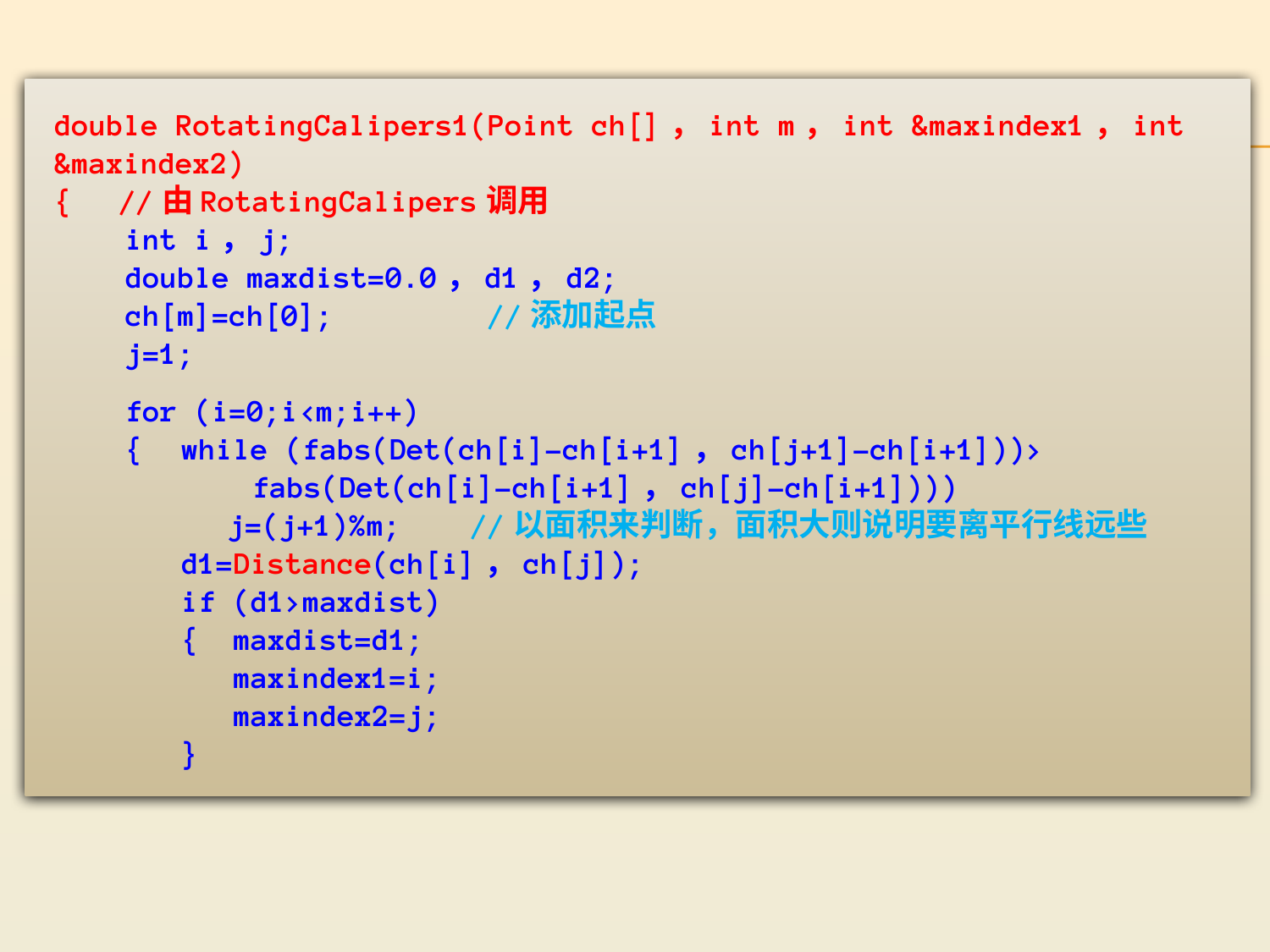

double RotatingCalipers1(Point ch[]，int m，int &maxindex1，int &maxindex2)
{　//由RotatingCalipers调用
　　int i，j;
　　double maxdist=0.0，d1，d2;
　　ch[m]=ch[0];	   //添加起点
　　j=1;
　　for (i=0;i<m;i++)
　　{	while (fabs(Det(ch[i]-ch[i+1]，ch[j+1]-ch[i+1]))>
　　　　　　fabs(Det(ch[i]-ch[i+1]，ch[j]-ch[i+1])))
　　　　　 j=(j+1)%m;　   //以面积来判断，面积大则说明要离平行线远些
	d1=Distance(ch[i]，ch[j]);
	if (d1>maxdist)
	{  maxdist=d1;
	   maxindex1=i;
	   maxindex2=j;
	}